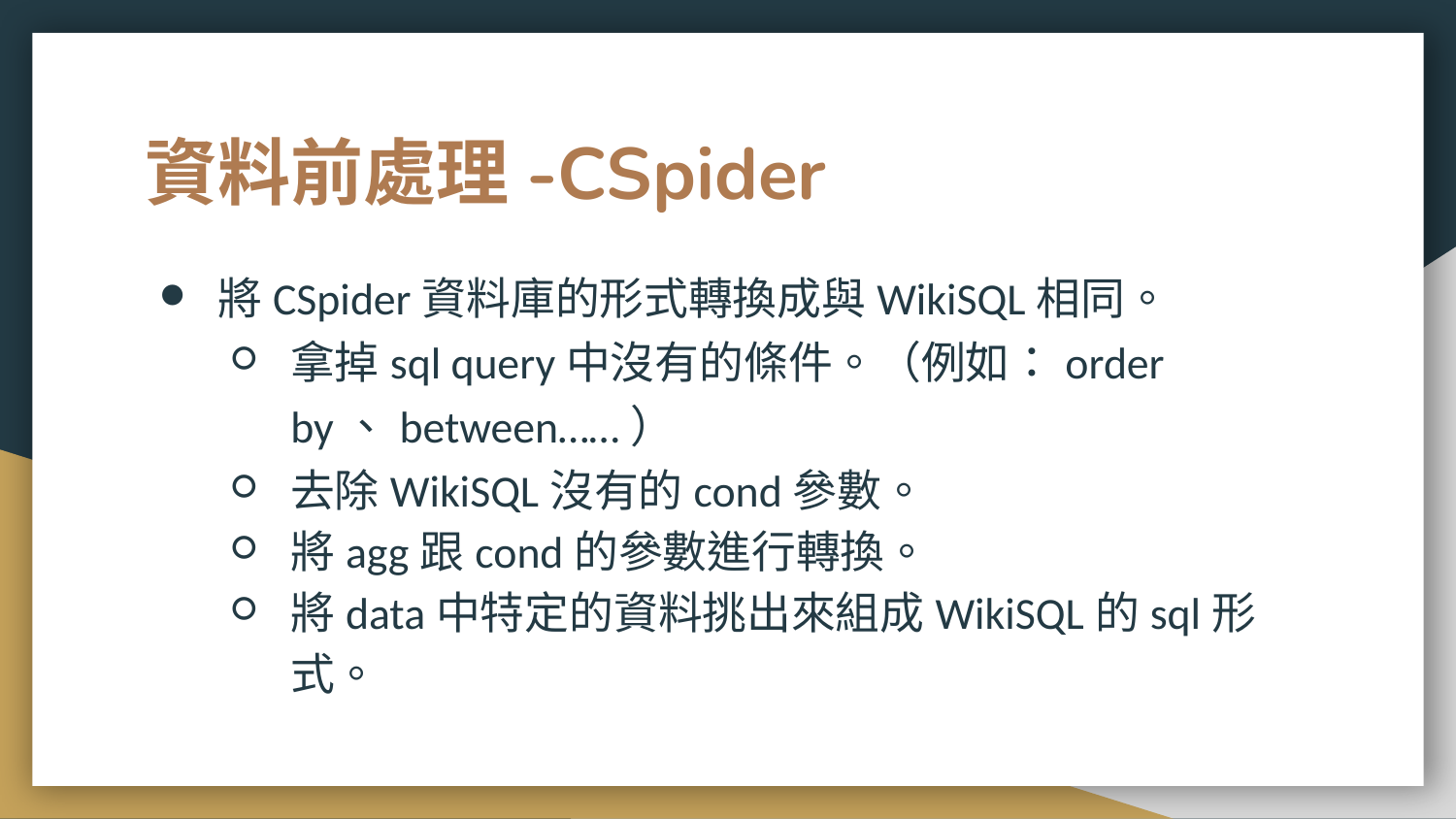

# 資料前處理-CSpider
將CSpider資料庫的形式轉換成與WikiSQL相同。
拿掉sql query中沒有的條件。（例如：order by、between……）
去除WikiSQL沒有的cond參數。
將agg跟cond的參數進行轉換。
將data中特定的資料挑出來組成WikiSQL的sql形式。